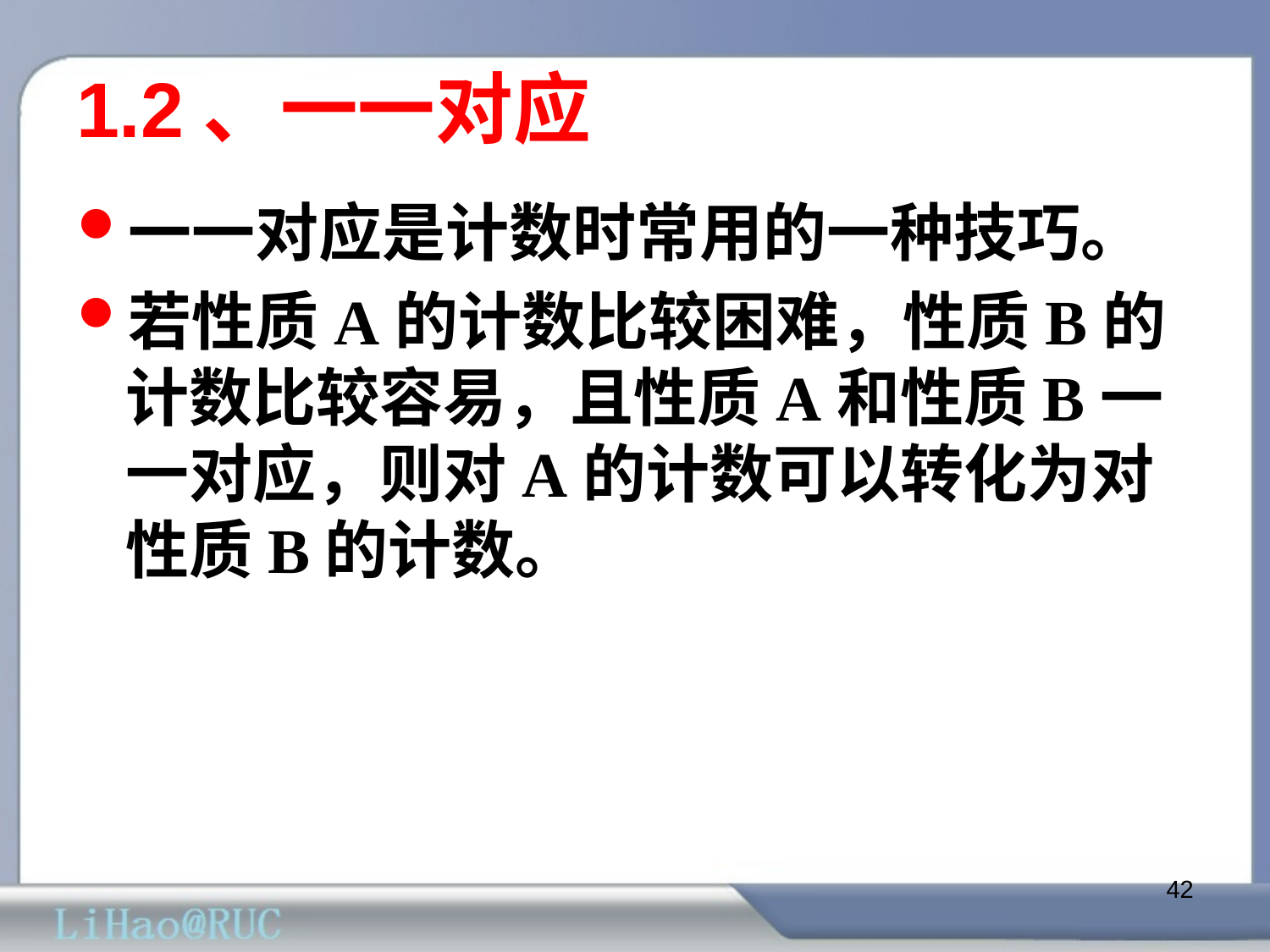

# 1.2、一一对应
一一对应是计数时常用的一种技巧。
若性质A的计数比较困难，性质B的计数比较容易，且性质A和性质B一一对应，则对A的计数可以转化为对性质B的计数。

42